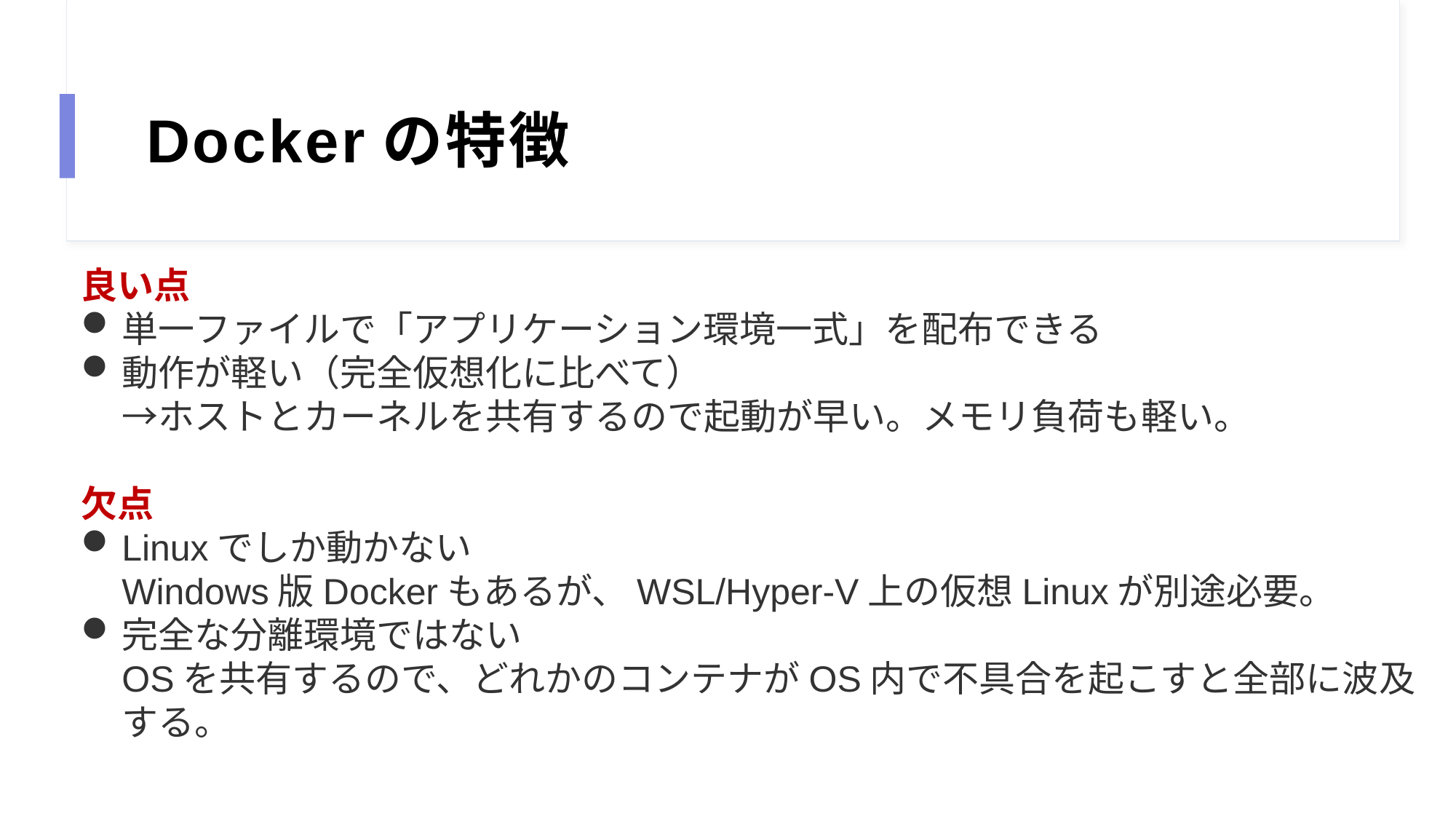

# Dockerの特徴
良い点
単一ファイルで「アプリケーション環境一式」を配布できる
動作が軽い（完全仮想化に比べて）
→ホストとカーネルを共有するので起動が早い。メモリ負荷も軽い。
欠点
Linuxでしか動かない
Windows版Dockerもあるが、WSL/Hyper-V上の仮想Linuxが別途必要。
完全な分離環境ではない
OSを共有するので、どれかのコンテナがOS内で不具合を起こすと全部に波及する。